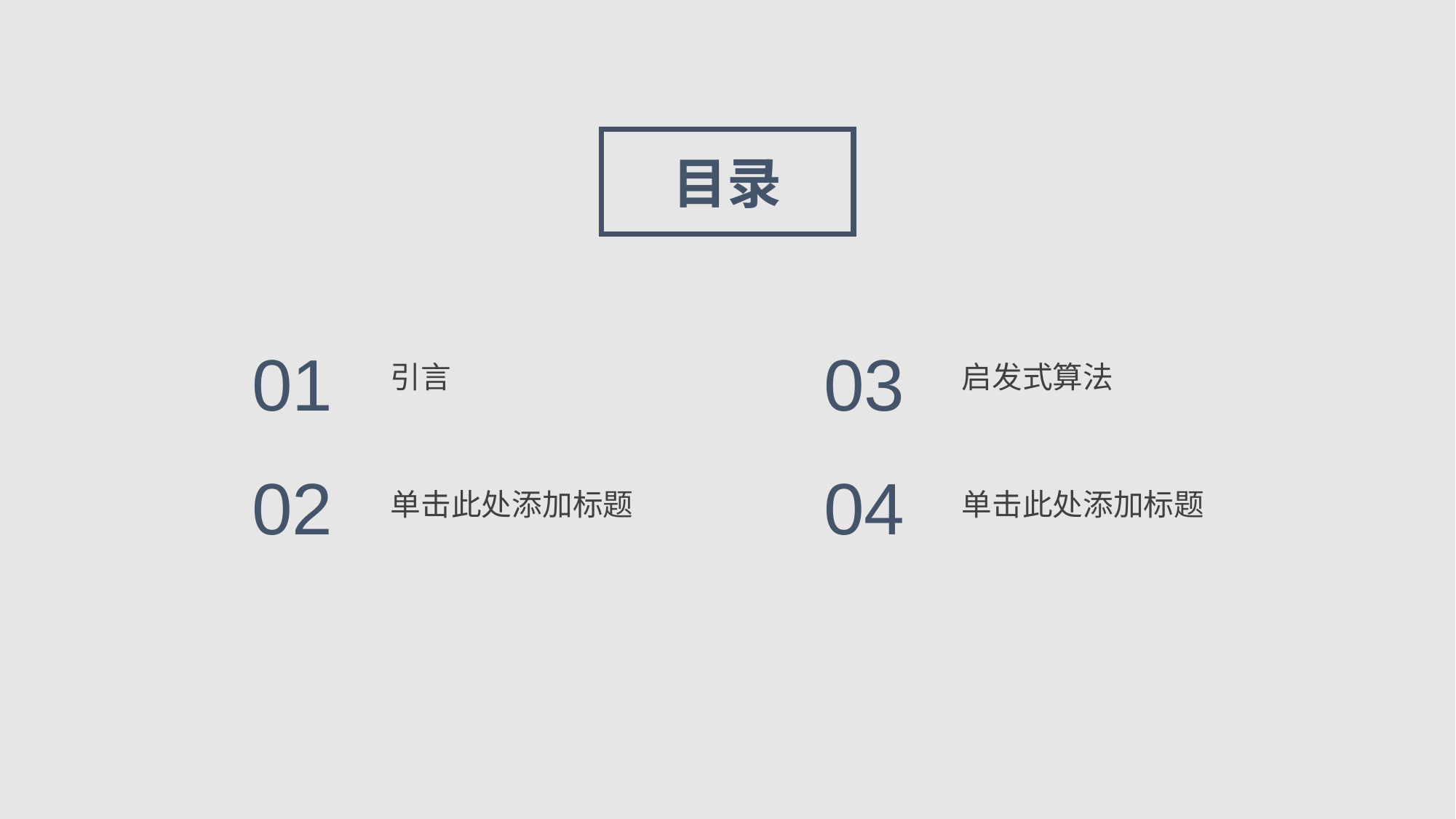

目录
01
03
引言
启发式算法
02
04
单击此处添加标题
单击此处添加标题